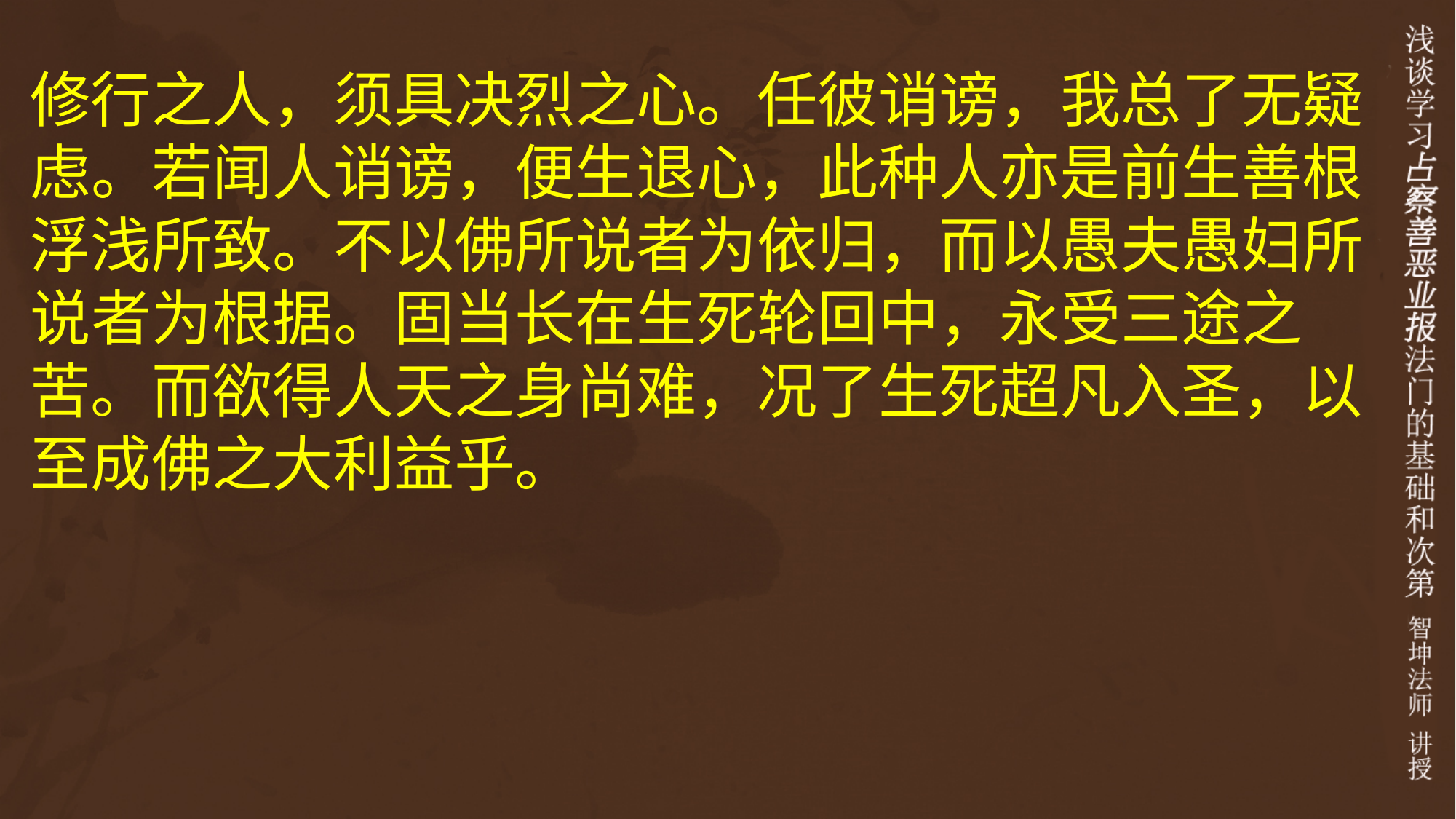

修行之人，须具决烈之心。任彼诮谤，我总了无疑虑。若闻人诮谤，便生退心，此种人亦是前生善根浮浅所致。不以佛所说者为依归，而以愚夫愚妇所说者为根据。固当长在生死轮回中，永受三途之苦。而欲得人天之身尚难，况了生死超凡入圣，以至成佛之大利益乎。